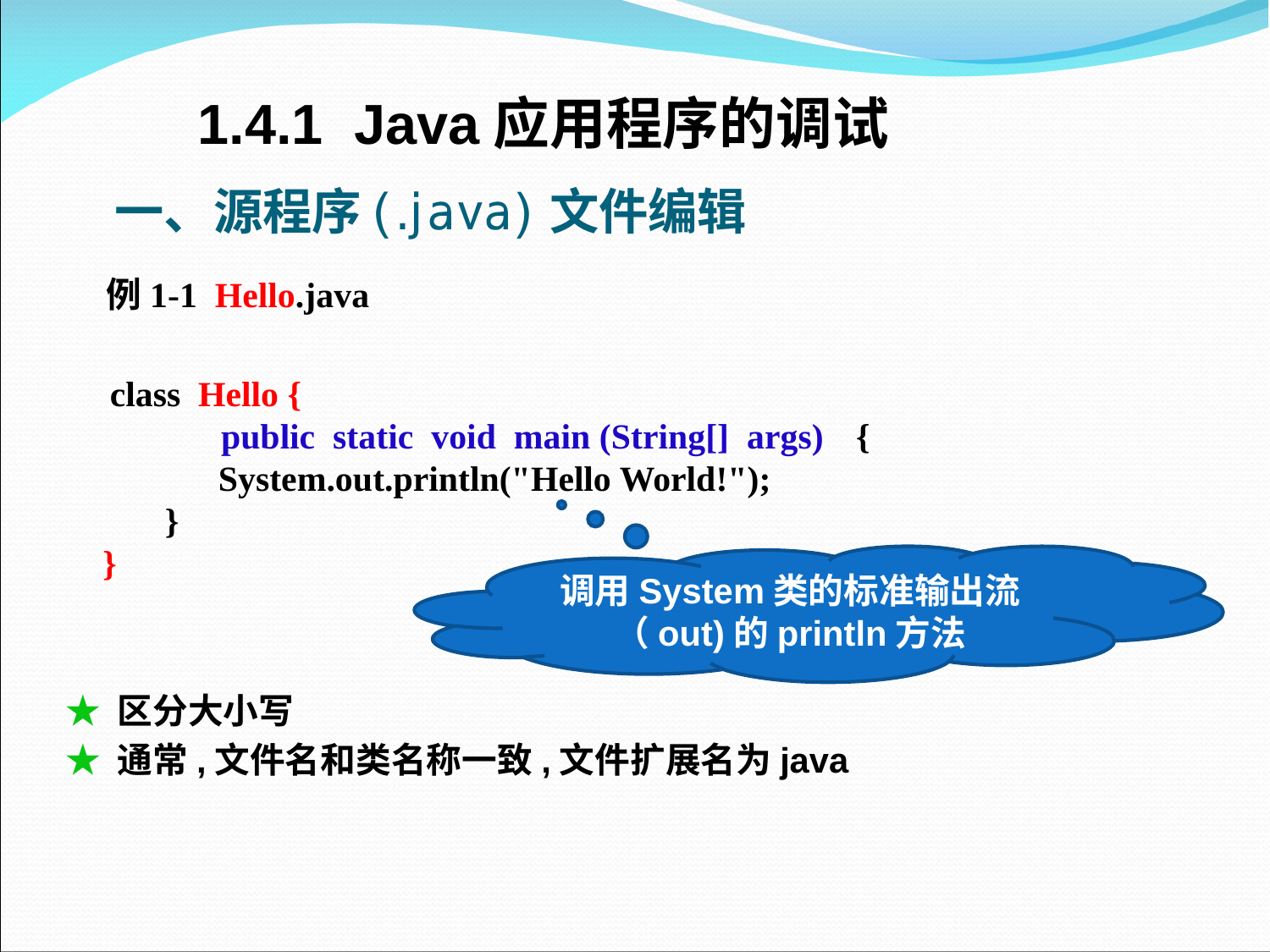

1.4.1  Java应用程序的调试
# 一、源程序(.java)文件编辑
    例1-1  Hello.java

     class  Hello {
	public  static  void  main (String[]  args)	{
              System.out.println("Hello World!");
        }
 }

★ 区分大小写
★ 通常,文件名和类名称一致,文件扩展名为java
调用System类的标准输出流（out)的println方法